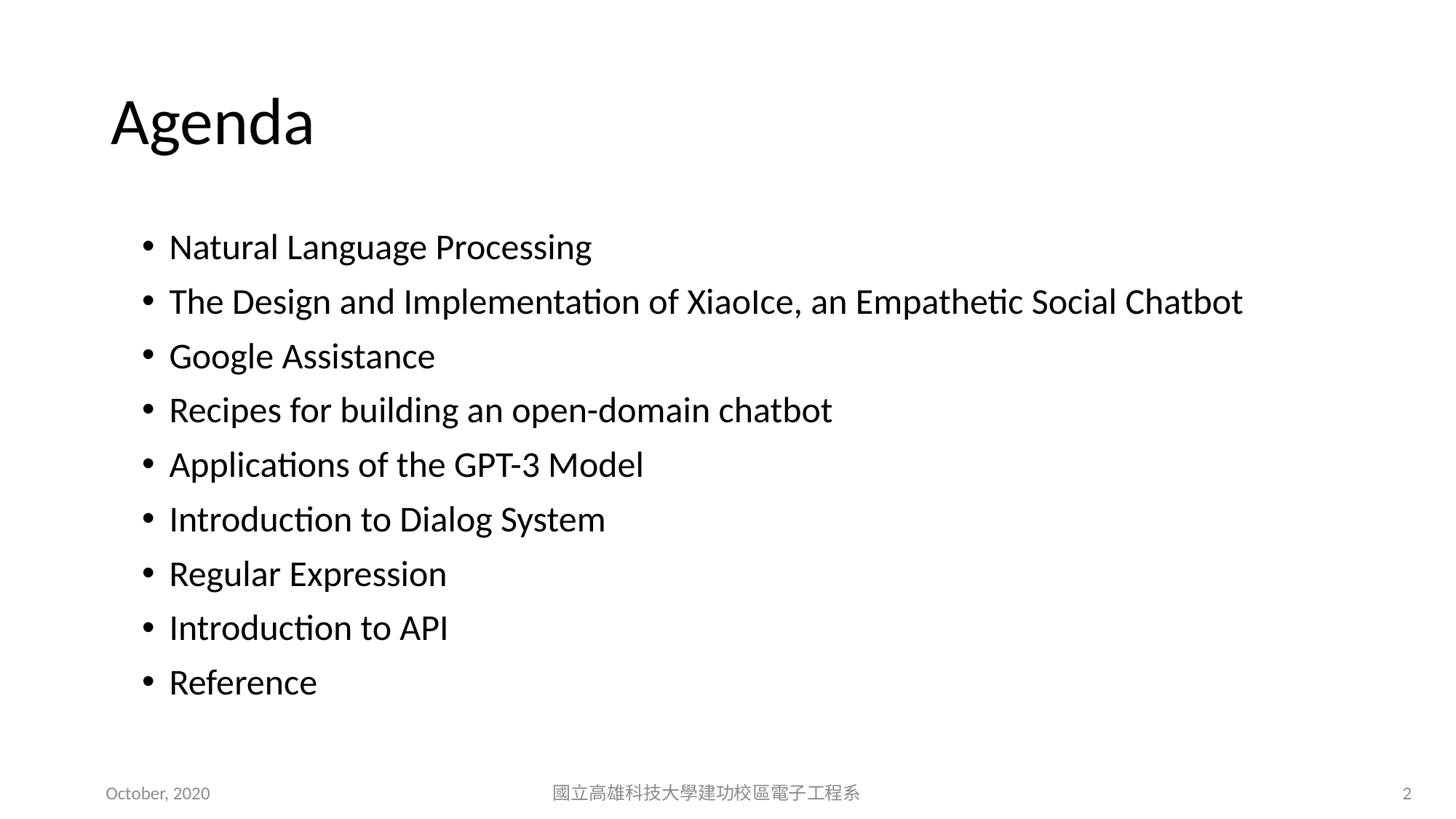

# Agenda
Natural Language Processing
The Design and Implementation of XiaoIce, an Empathetic Social Chatbot
Google Assistance
Recipes for building an open-domain chatbot
Applications of the GPT-3 Model
Introduction to Dialog System
Regular Expression
Introduction to API
Reference

國立高雄科技大學建功校區電子工程系
2
October, 2020